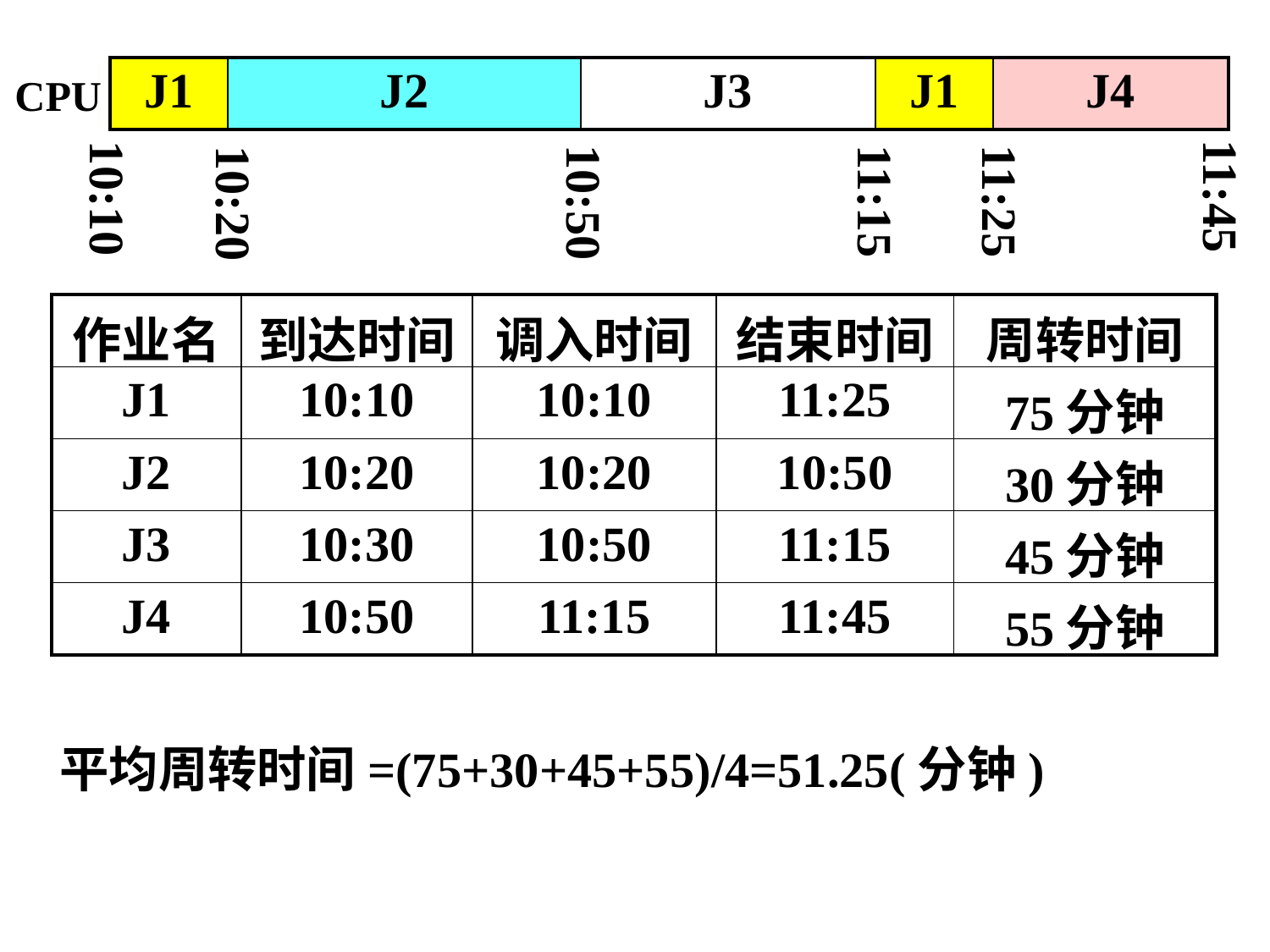

| J1 | J2 | J3 | J1 | J4 |
| --- | --- | --- | --- | --- |
CPU
10:50
11:15
11:25
10:20
11:45
10:10
| 作业名 | 到达时间 | 调入时间 | 结束时间 | 周转时间 |
| --- | --- | --- | --- | --- |
| J1 | 10:10 | 10:10 | 11:25 | 75分钟 |
| J2 | 10:20 | 10:20 | 10:50 | 30分钟 |
| J3 | 10:30 | 10:50 | 11:15 | 45分钟 |
| J4 | 10:50 | 11:15 | 11:45 | 55分钟 |
平均周转时间=(75+30+45+55)/4=51.25(分钟)
35